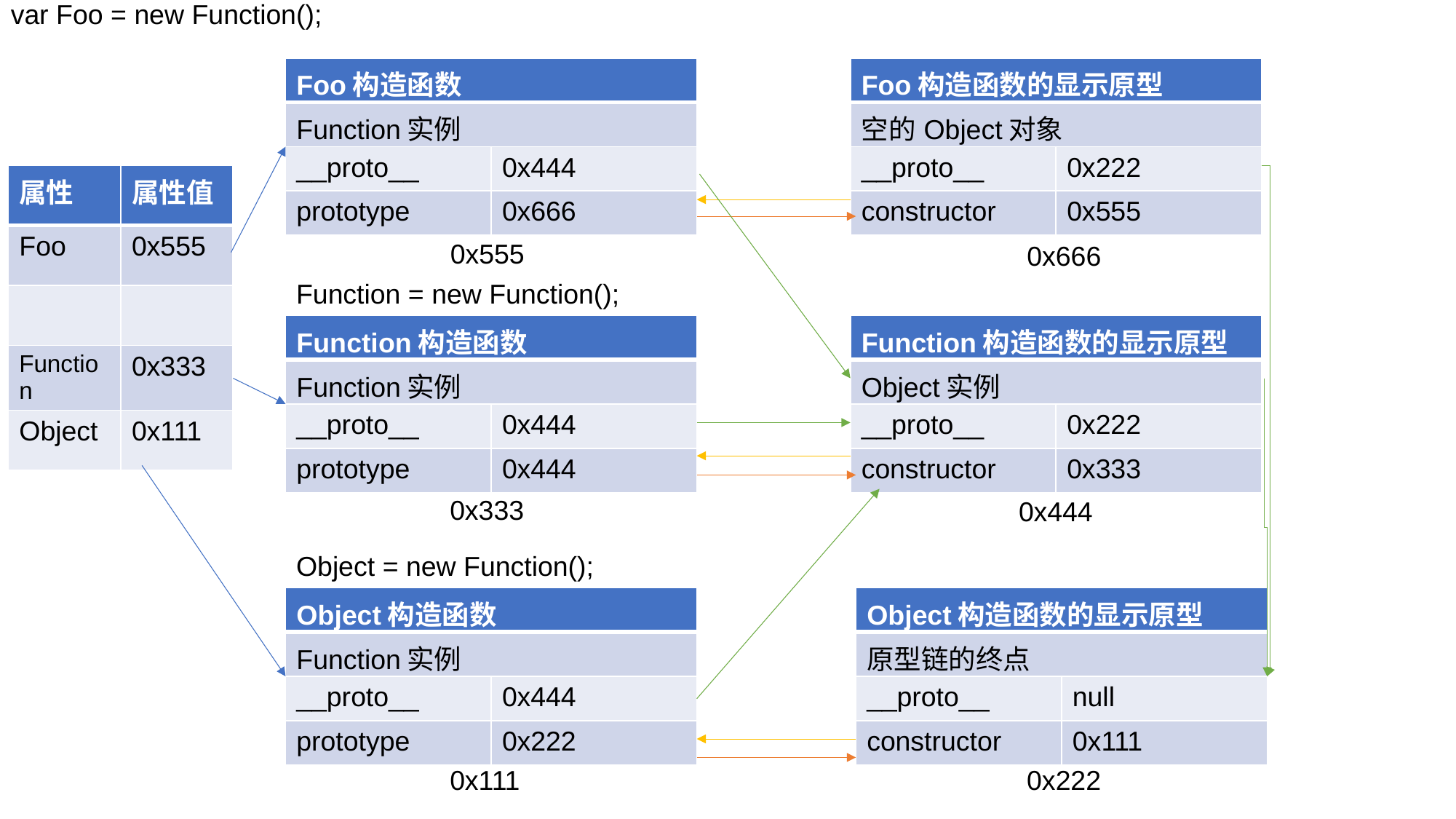

var Foo = new Function();
| Foo构造函数 |  |
| --- | --- |
| Function实例 |  |
| \_\_proto\_\_ | 0x444 |
| prototype | 0x666 |
| Foo构造函数的显示原型 |  |
| --- | --- |
| 空的Object对象 |  |
| \_\_proto\_\_ | 0x222 |
| constructor | 0x555 |
| 属性 | 属性值 |
| --- | --- |
| Foo | 0x555 |
|  |  |
| Function | 0x333 |
| Object | 0x111 |
0x555
0x666
Function = new Function();
| Function构造函数 |  |
| --- | --- |
| Function实例 |  |
| \_\_proto\_\_ | 0x444 |
| prototype | 0x444 |
| Function构造函数的显示原型 |  |
| --- | --- |
| Object实例 |  |
| \_\_proto\_\_ | 0x222 |
| constructor | 0x333 |
0x333
0x444
Object = new Function();
| Object构造函数 |  |
| --- | --- |
| Function实例 |  |
| \_\_proto\_\_ | 0x444 |
| prototype | 0x222 |
| Object构造函数的显示原型 |  |
| --- | --- |
| 原型链的终点 |  |
| \_\_proto\_\_ | null |
| constructor | 0x111 |
0x111
0x222